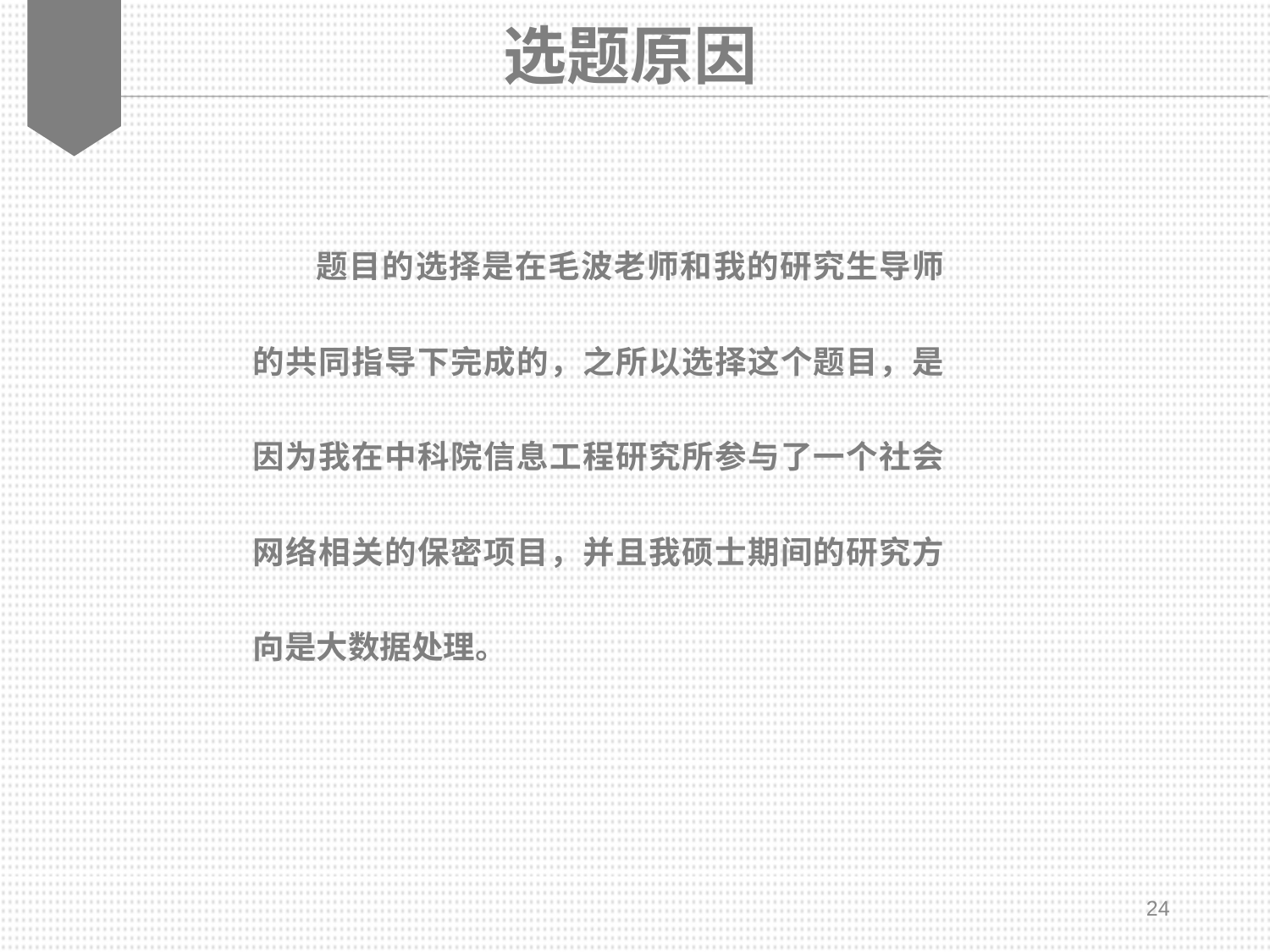

选题原因

题目的选择是在毛波老师和我的研究生导师的共同指导下完成的，之所以选择这个题目，是因为我在中科院信息工程研究所参与了一个社会网络相关的保密项目，并且我硕士期间的研究方向是大数据处理。
24